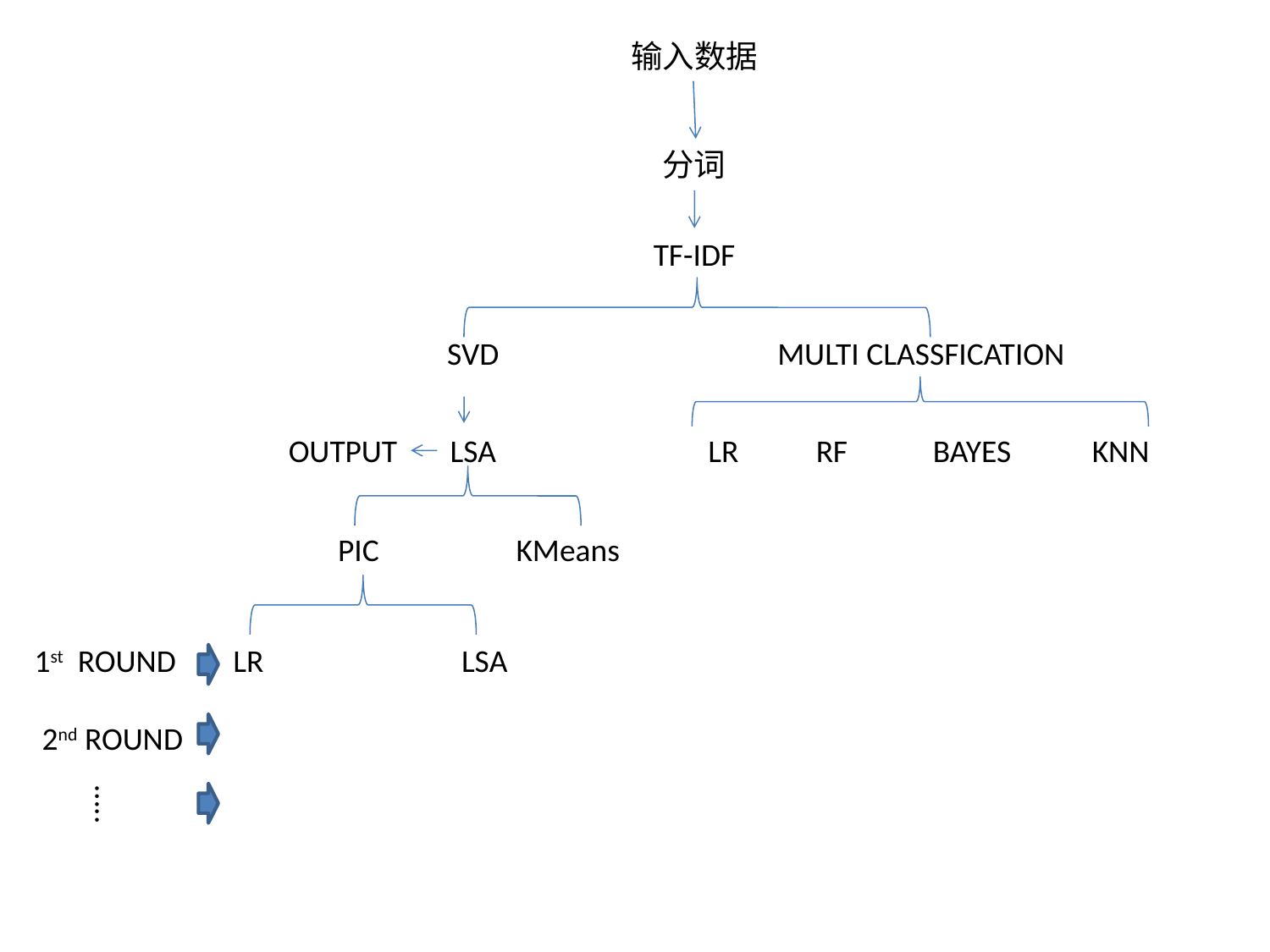

输入数据
分词
TF-IDF

SVD

MULTI CLASSFICATION
LR
RF
BAYES
KNN
OUTPUT
LSA

PIC
KMeans

LR
LSA
1st  ROUND

2nd ROUND

…..